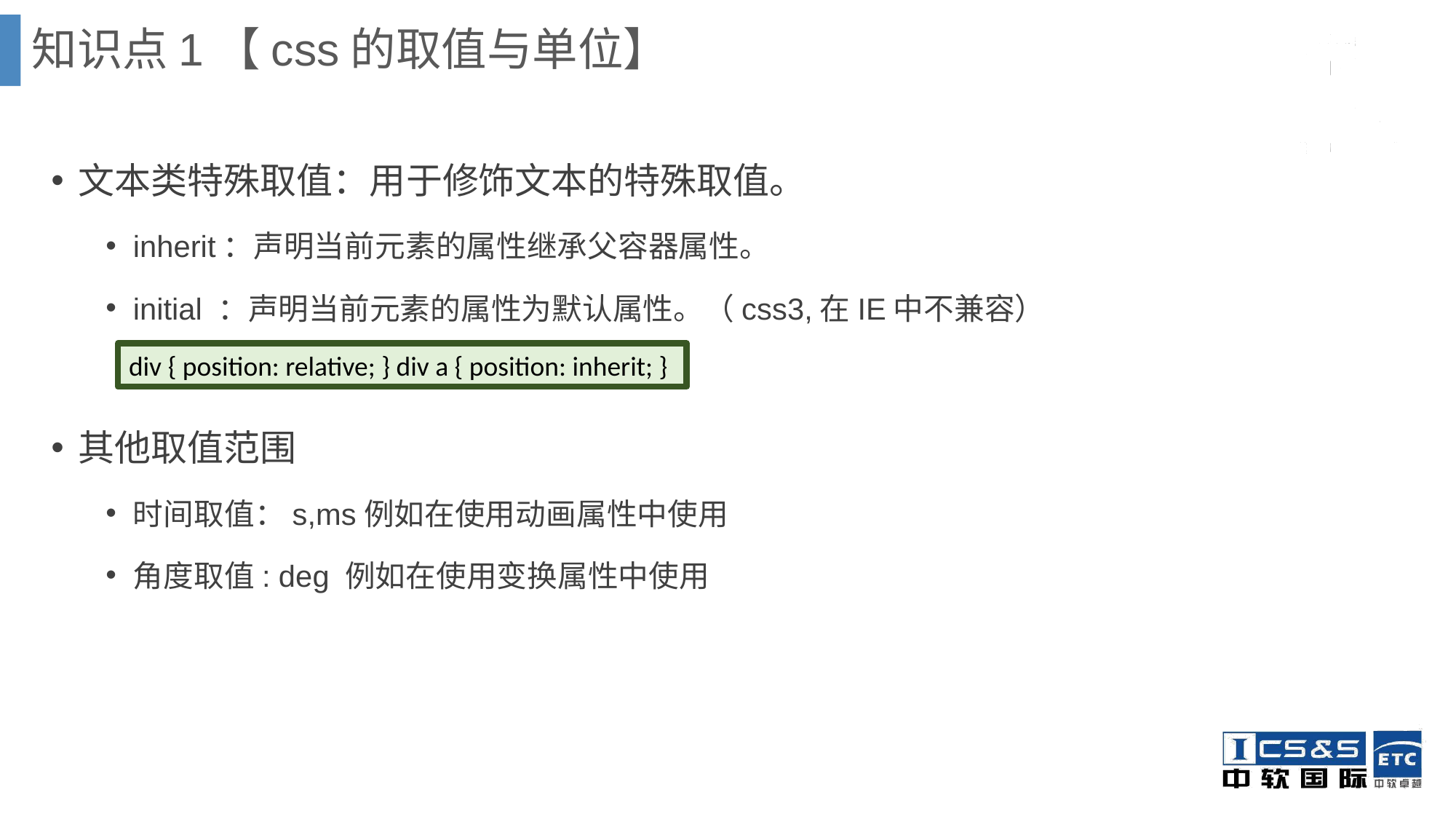

知识点1【css的取值与单位】
文本类特殊取值：用于修饰文本的特殊取值。
inherit：声明当前元素的属性继承父容器属性。
initial ：声明当前元素的属性为默认属性。（css3,在IE中不兼容）

其他取值范围
时间取值：s,ms例如在使用动画属性中使用
角度取值: deg 例如在使用变换属性中使用
div { position: relative; } div a { position: inherit; }